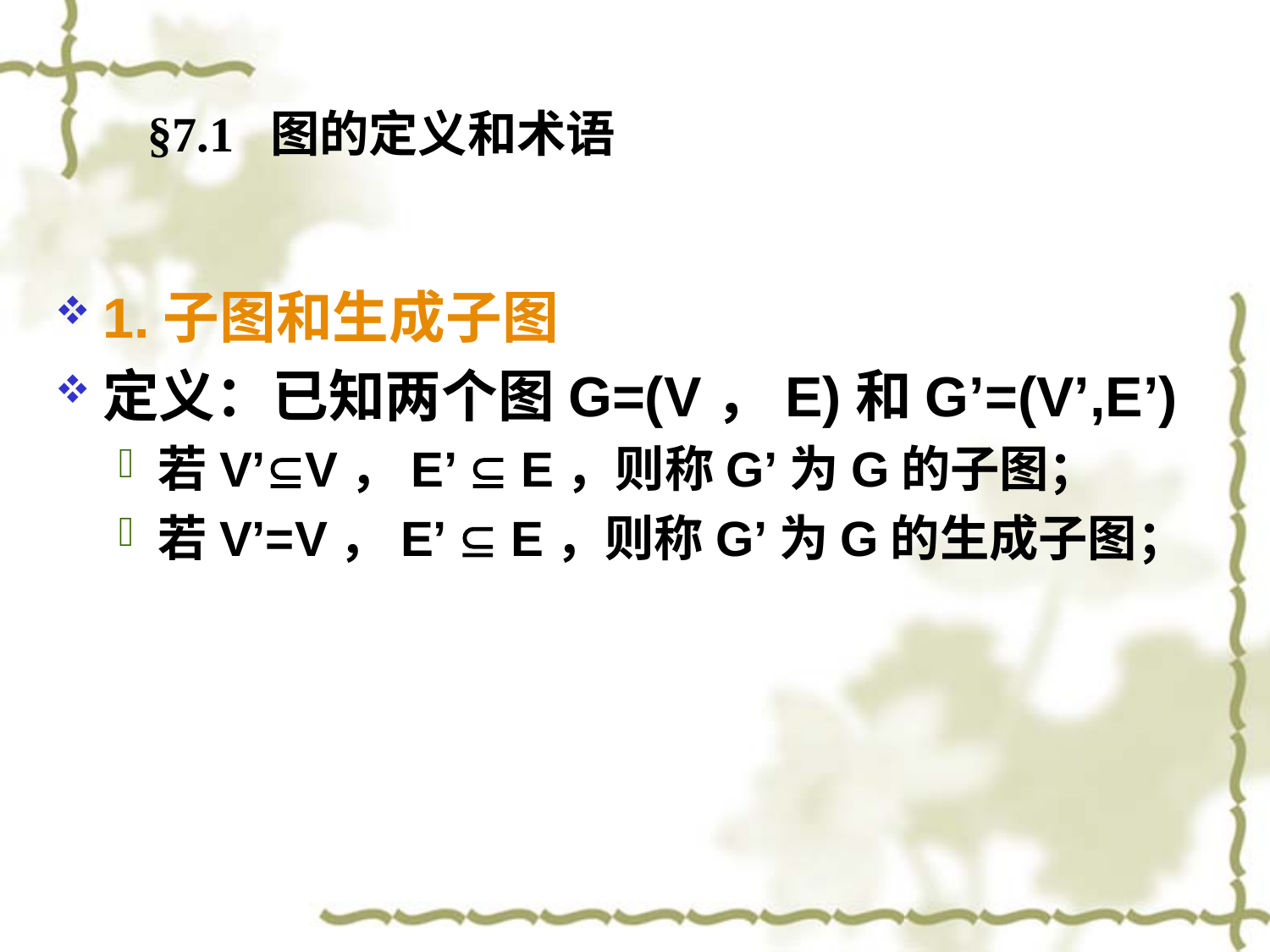

§7.1  图的定义和术语
1.子图和生成子图
定义：已知两个图G=(V，E)和G’=(V’,E’)
若V’⊆V，E’ ⊆ E，则称G’为G的子图；
若V’=V，E’ ⊆ E，则称G’为G的生成子图；